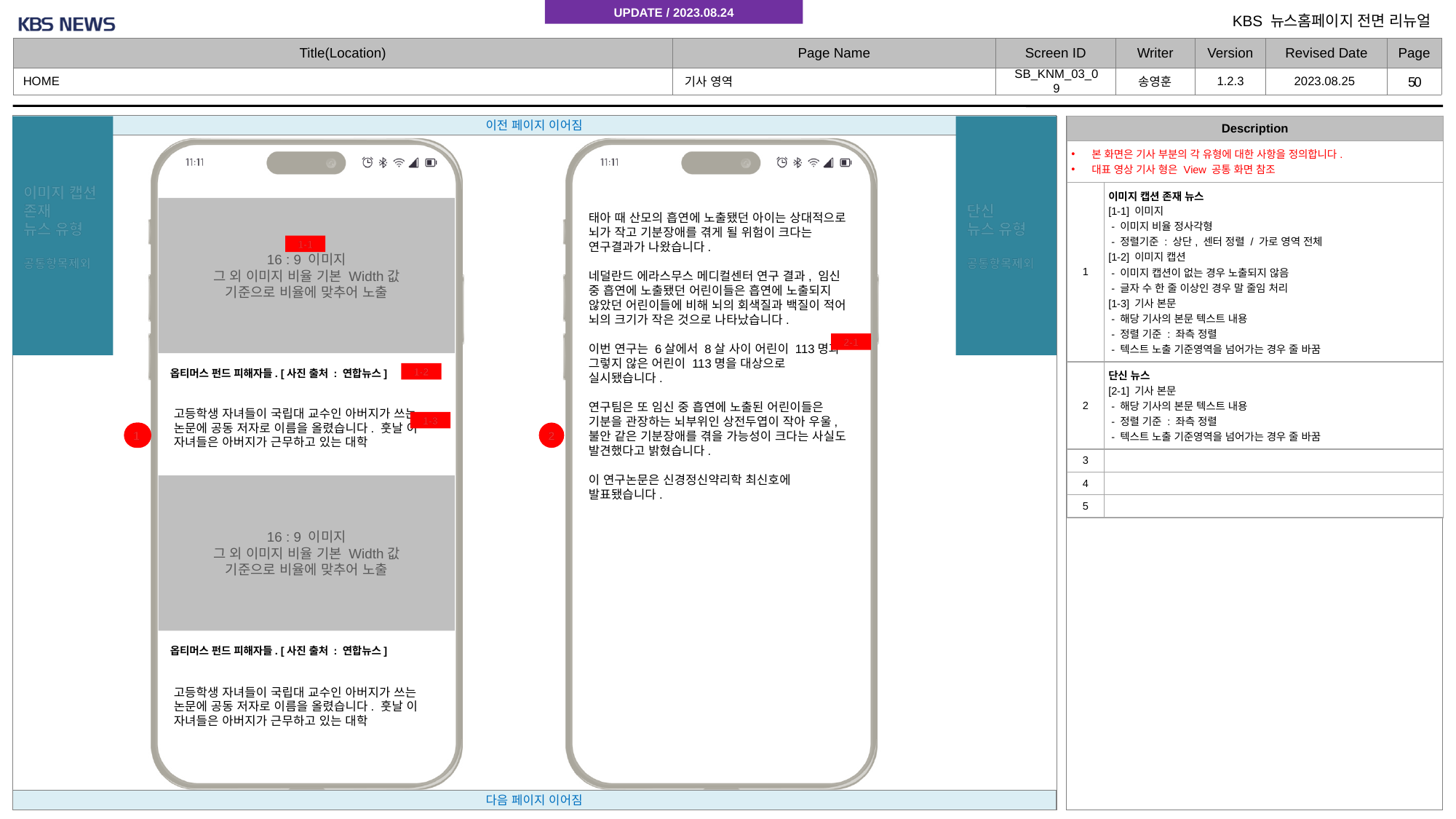

UPDATE / 2023.08.24
HOME
SB_KNM_03_09
# 기사 영역
이미지 캡션
존재
뉴스 유형

공통항목제외

단신
뉴스 유형

공통항목제외
| Description |  |
| --- | --- |
| 본 화면은 기사 부분의 각 유형에 대한 사항을 정의합니다. 대표 영상 기사 형은 View 공통 화면 참조 |  |
| 1 | 이미지 캡션 존재 뉴스 [1-1] 이미지 - 이미지 비율 정사각형 - 정렬기준 : 상단, 센터 정렬 / 가로 영역 전체 [1-2] 이미지 캡션 - 이미지 캡션이 없는 경우 노출되지 않음 - 글자 수 한 줄 이상인 경우 말 줄임 처리 [1-3] 기사 본문 - 해당 기사의 본문 텍스트 내용 - 정렬 기준 : 좌측 정렬 - 텍스트 노출 기준영역을 넘어가는 경우 줄 바꿈 |
| 2 | 단신 뉴스 [2-1] 기사 본문 - 해당 기사의 본문 텍스트 내용 - 정렬 기준 : 좌측 정렬 - 텍스트 노출 기준영역을 넘어가는 경우 줄 바꿈 |
| 3 |  |
| 4 |  |
| 5 |  |
16 : 9 이미지
그 외 이미지 비율 기본 Width값
기준으로 비율에 맞추어 노출
태아 때 산모의 흡연에 노출됐던 아이는 상대적으로 뇌가 작고 기분장애를 겪게 될 위험이 크다는 연구결과가 나왔습니다.

네덜란드 에라스무스 메디컬센터 연구 결과, 임신 중 흡연에 노출됐던 어린이들은 흡연에 노출되지 않았던 어린이들에 비해 뇌의 회색질과 백질이 적어 뇌의 크기가 작은 것으로 나타났습니다.

이번 연구는 6살에서 8살 사이 어린이 113명과 그렇지 않은 어린이 113명을 대상으로 실시됐습니다.

연구팀은 또 임신 중 흡연에 노출된 어린이들은 기분을 관장하는 뇌부위인 상전두엽이 작아 우울, 불안 같은 기분장애를 겪을 가능성이 크다는 사실도 발견했다고 밝혔습니다.

이 연구논문은 신경정신약리학 최신호에 발표됐습니다.
1-1
2-1
옵티머스 펀드 피해자들. [사진 출처 : 연합뉴스]
1-2
고등학생 자녀들이 국립대 교수인 아버지가 쓰는 논문에 공동 저자로 이름을 올렸습니다. 훗날 이 자녀들은 아버지가 근무하고 있는 대학
1-3
1
1
2
16 : 9 이미지
그 외 이미지 비율 기본 Width값
기준으로 비율에 맞추어 노출
옵티머스 펀드 피해자들. [사진 출처 : 연합뉴스]
고등학생 자녀들이 국립대 교수인 아버지가 쓰는 논문에 공동 저자로 이름을 올렸습니다. 훗날 이 자녀들은 아버지가 근무하고 있는 대학